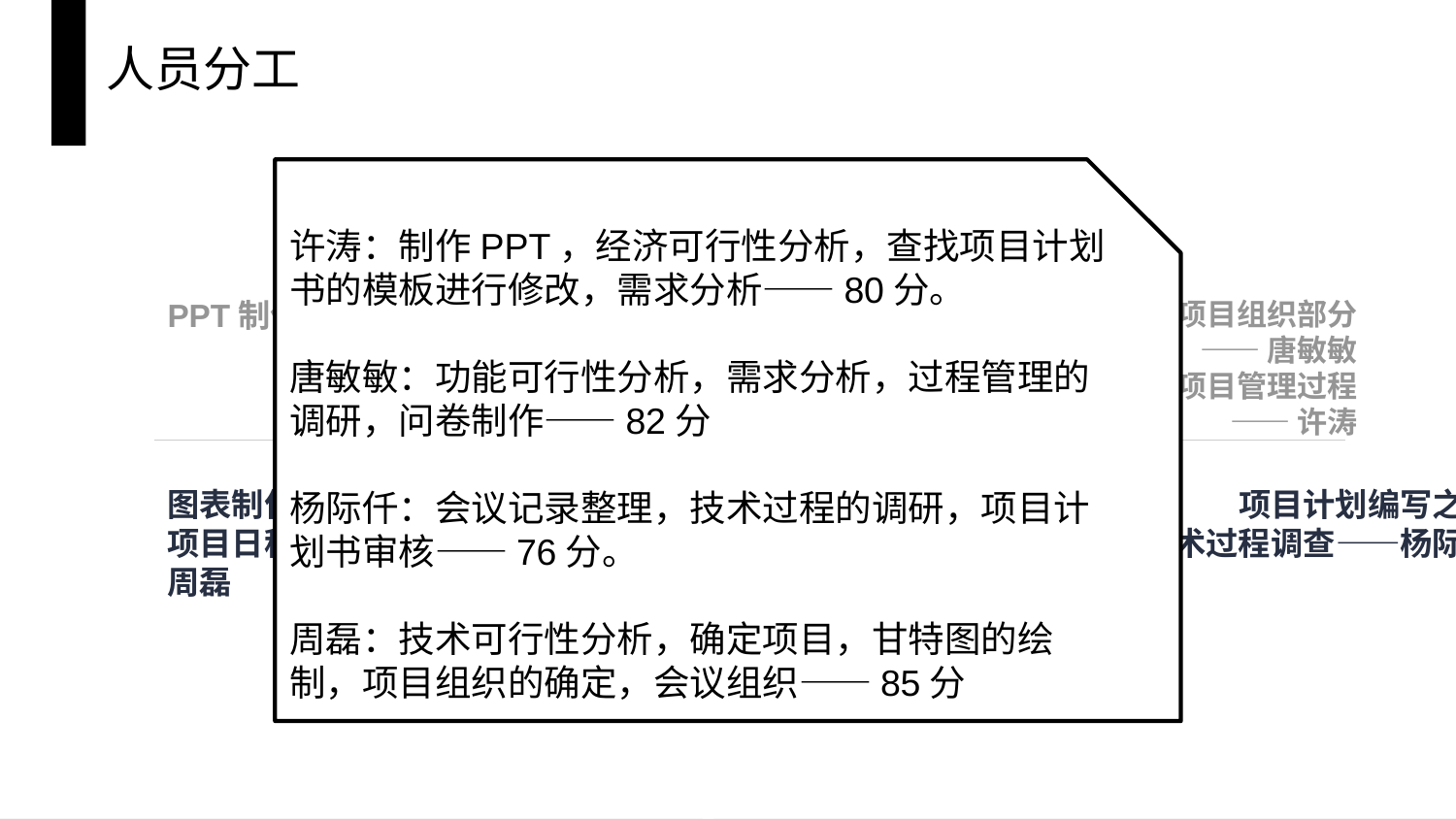

人员分工
许涛：制作PPT，经济可行性分析，查找项目计划书的模板进行修改，需求分析——80分。

唐敏敏：功能可行性分析，需求分析，过程管理的调研，问卷制作——82分

杨际仟：会议记录整理，技术过程的调研，项目计划书审核——76分。

周磊：技术可行性分析，确定项目，甘特图的绘制，项目组织的确定，会议组织——85分

PPT制作：许涛
图表制作、责任分配、
项目日程安排：
周磊
项目计划编写之：项目组织部分
——唐敏敏
项目计划编写之：项目管理过程
——许涛
项目计划编写之：
预算及技术过程调查——杨际仟